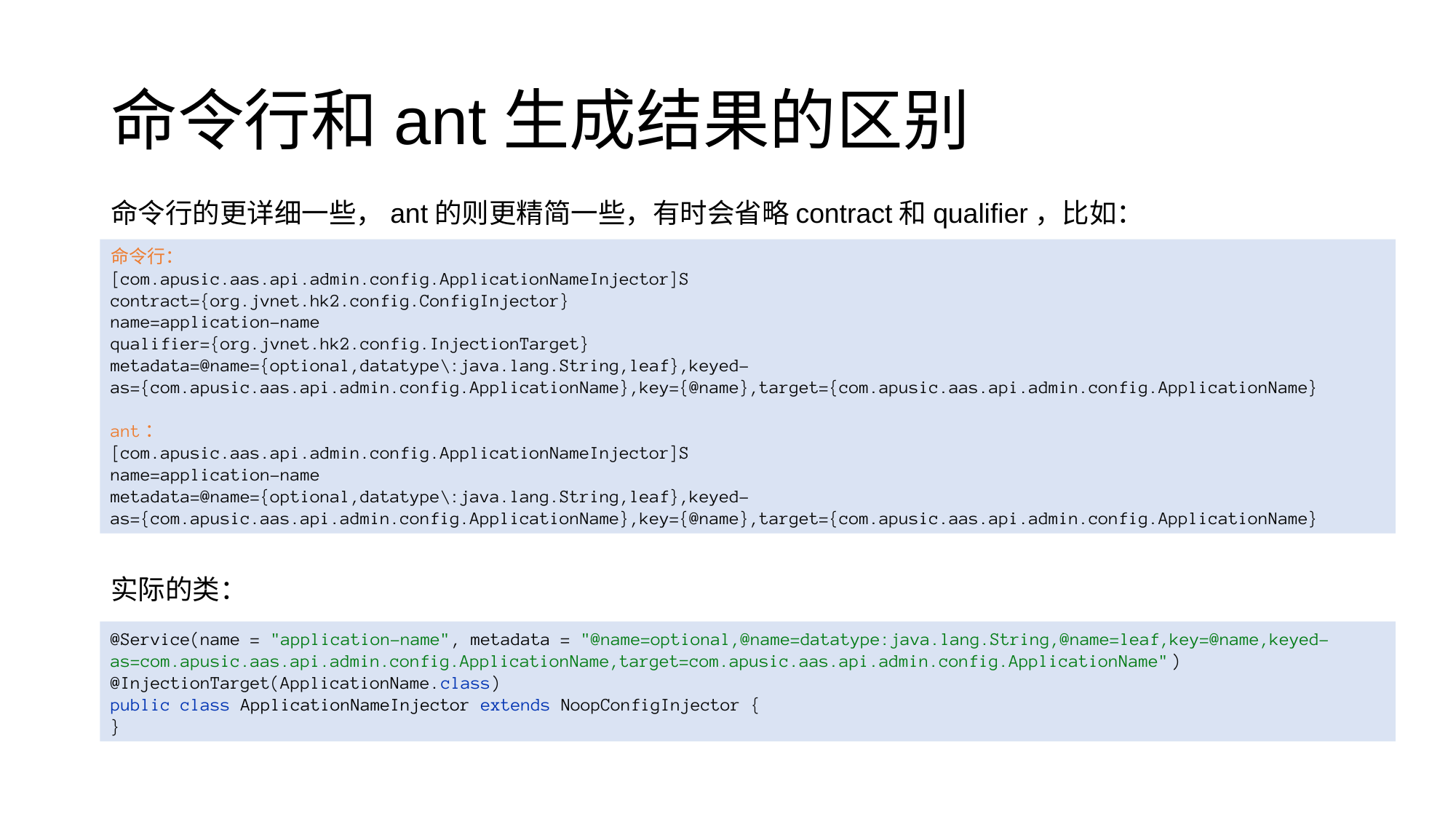

# 命令行和ant生成结果的区别
命令行的更详细一些，ant的则更精简一些，有时会省略contract和qualifier，比如：
命令行：
[com.apusic.aas.api.admin.config.ApplicationNameInjector]S
contract={org.jvnet.hk2.config.ConfigInjector}
name=application-name
qualifier={org.jvnet.hk2.config.InjectionTarget}
metadata=@name={optional,datatype\:java.lang.String,leaf},keyed-as={com.apusic.aas.api.admin.config.ApplicationName},key={@name},target={com.apusic.aas.api.admin.config.ApplicationName}
ant：
[com.apusic.aas.api.admin.config.ApplicationNameInjector]S
name=application-name
metadata=@name={optional,datatype\:java.lang.String,leaf},keyed-as={com.apusic.aas.api.admin.config.ApplicationName},key={@name},target={com.apusic.aas.api.admin.config.ApplicationName}
实际的类：
@Service(name = "application-name", metadata = "@name=optional,@name=datatype:java.lang.String,@name=leaf,key=@name,keyed-as=com.apusic.aas.api.admin.config.ApplicationName,target=com.apusic.aas.api.admin.config.ApplicationName")
@InjectionTarget(ApplicationName.class)
public class ApplicationNameInjector extends NoopConfigInjector {
}